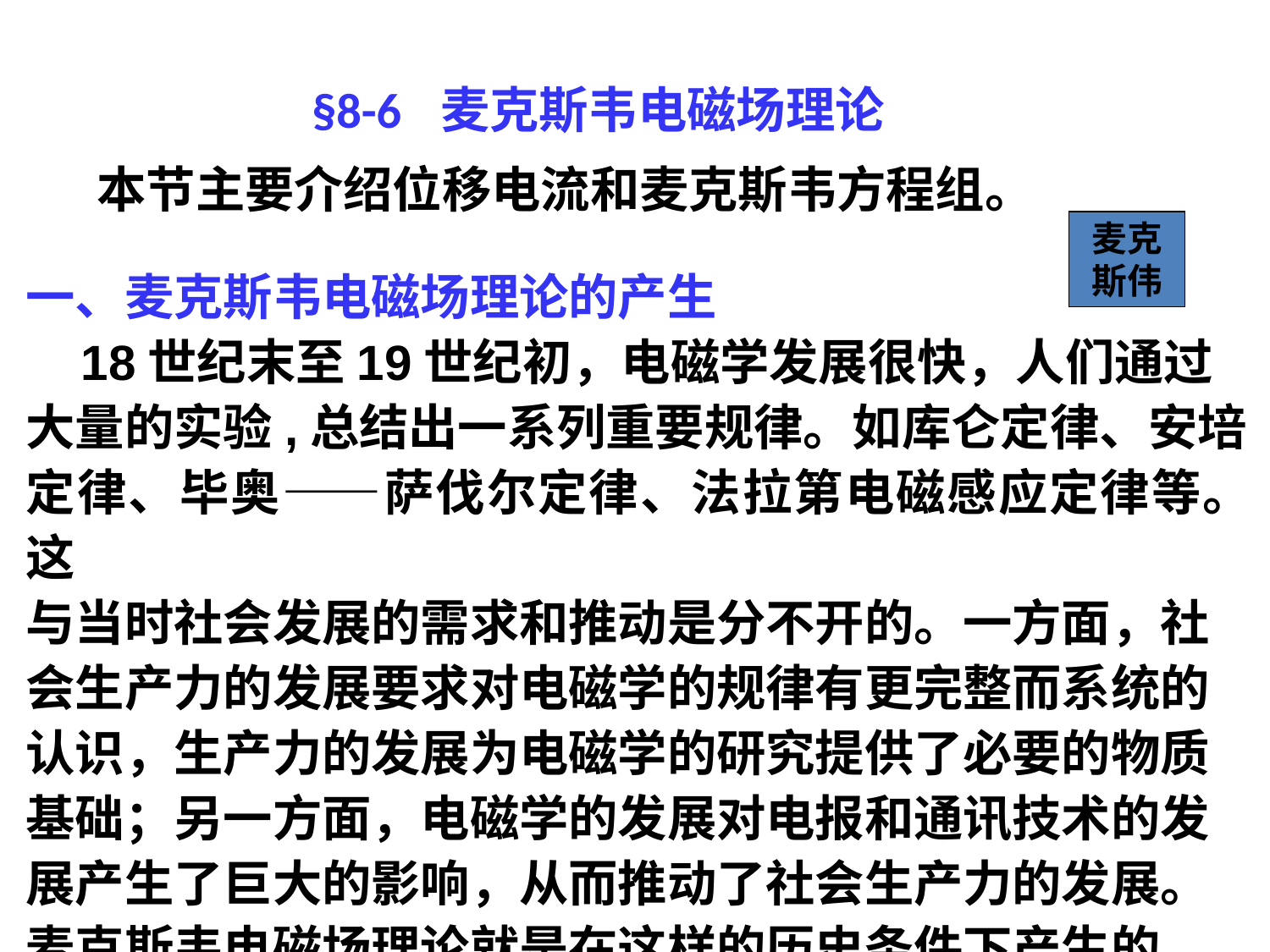

# §8-6  麦克斯韦电磁场理论
本节主要介绍位移电流和麦克斯韦方程组。
麦克
斯伟
一、麦克斯韦电磁场理论的产生
    18世纪末至19世纪初，电磁学发展很快，人们通过
大量的实验,总结出一系列重要规律。如库仑定律、安培
定律、毕奥——萨伐尔定律、法拉第电磁感应定律等。这
与当时社会发展的需求和推动是分不开的。一方面，社
会生产力的发展要求对电磁学的规律有更完整而系统的
认识，生产力的发展为电磁学的研究提供了必要的物质
基础；另一方面，电磁学的发展对电报和通讯技术的发
展产生了巨大的影响，从而推动了社会生产力的发展。
麦克斯韦电磁场理论就是在这样的历史条件下产生的。